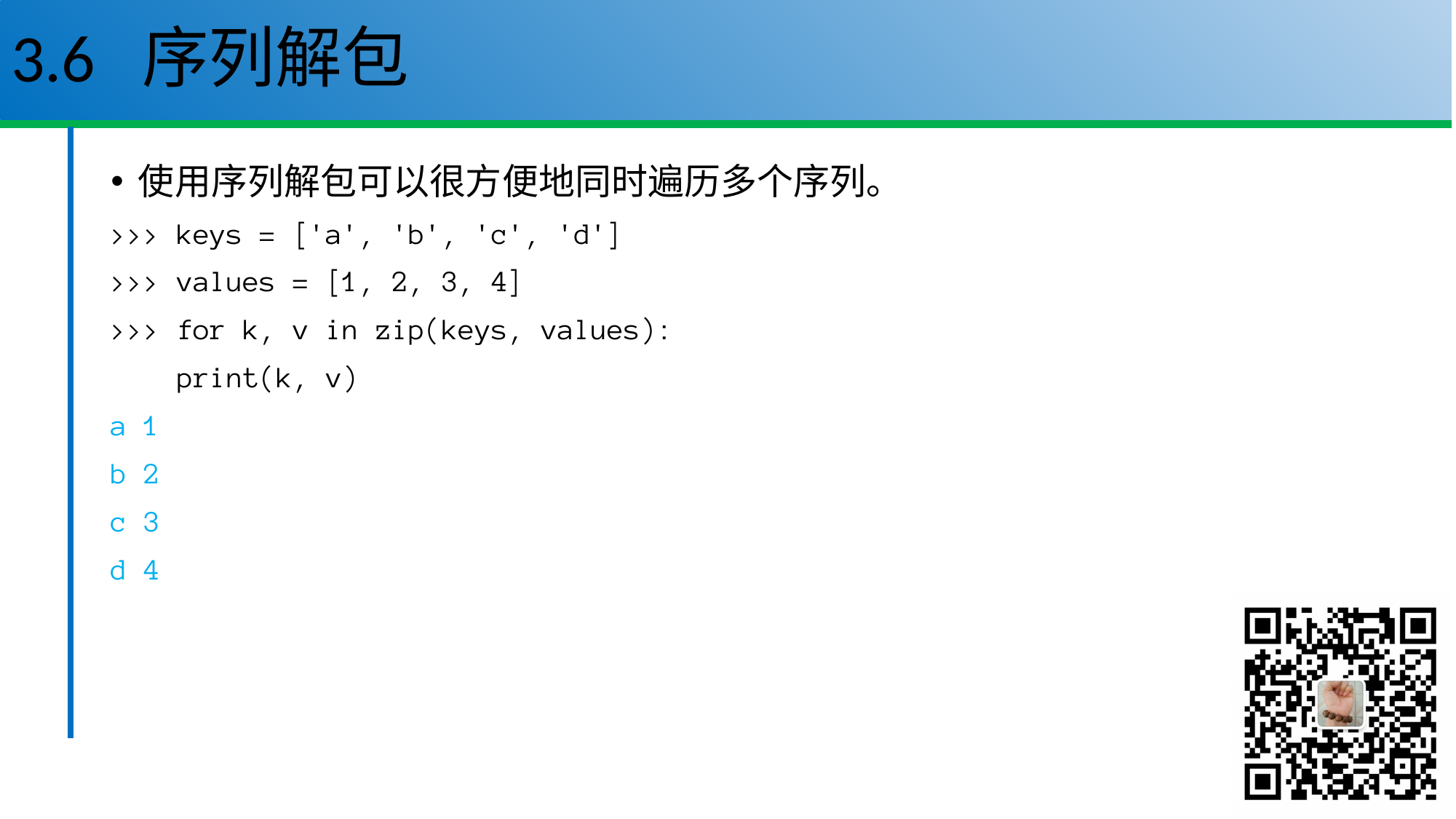

# 3.6  序列解包
使用序列解包可以很方便地同时遍历多个序列。
>>> keys = ['a', 'b', 'c', 'd']
>>> values = [1, 2, 3, 4]
>>> for k, v in zip(keys, values):
    print(k, v)
a 1
b 2
c 3
d 4
73